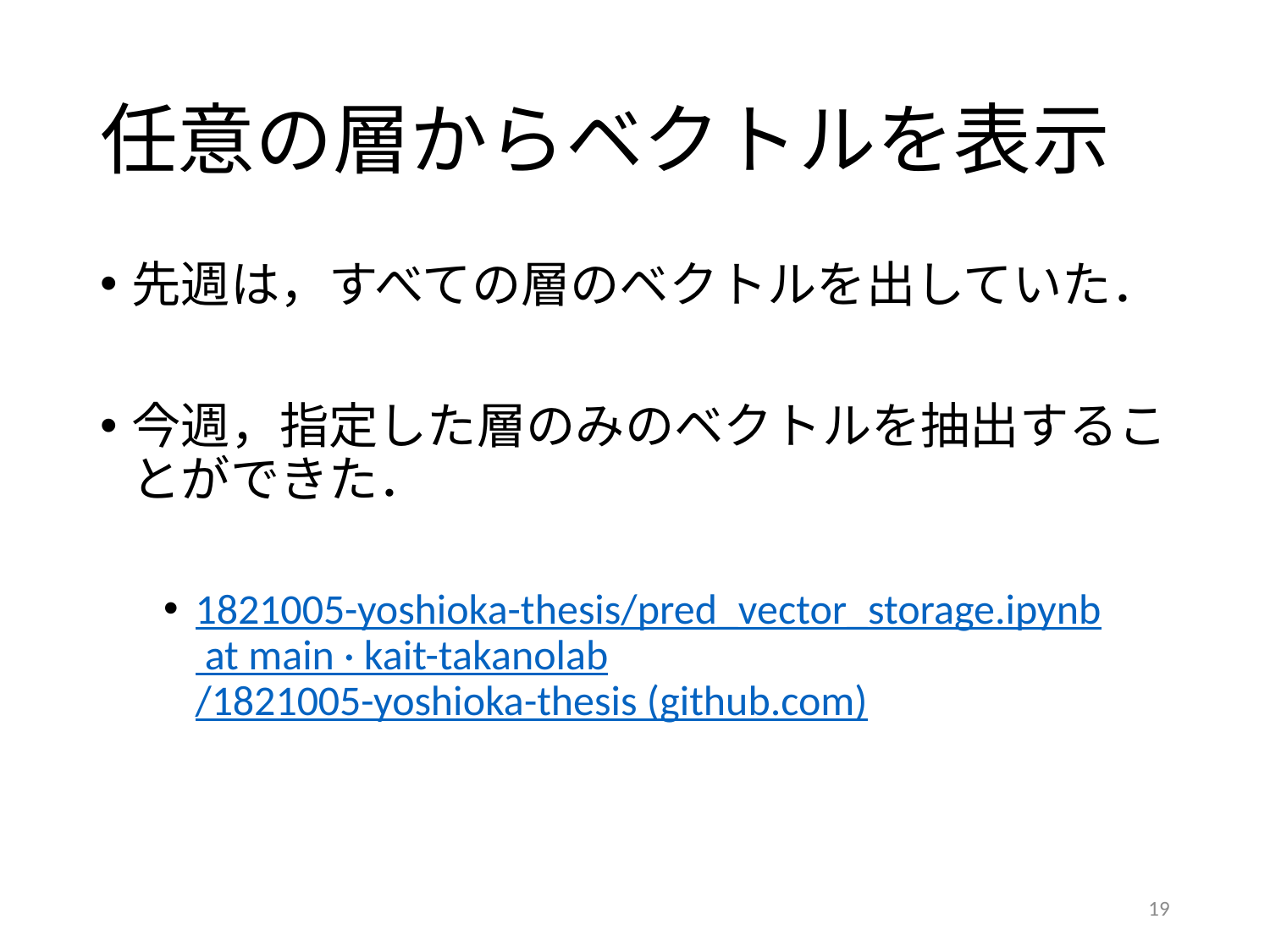

# 任意の層からベクトルを表示
先週は，すべての層のベクトルを出していた．

今週，指定した層のみのベクトルを抽出することができた．

1821005-yoshioka-thesis/pred_vector_storage.ipynb at main · kait-takanolab/1821005-yoshioka-thesis (github.com)
19